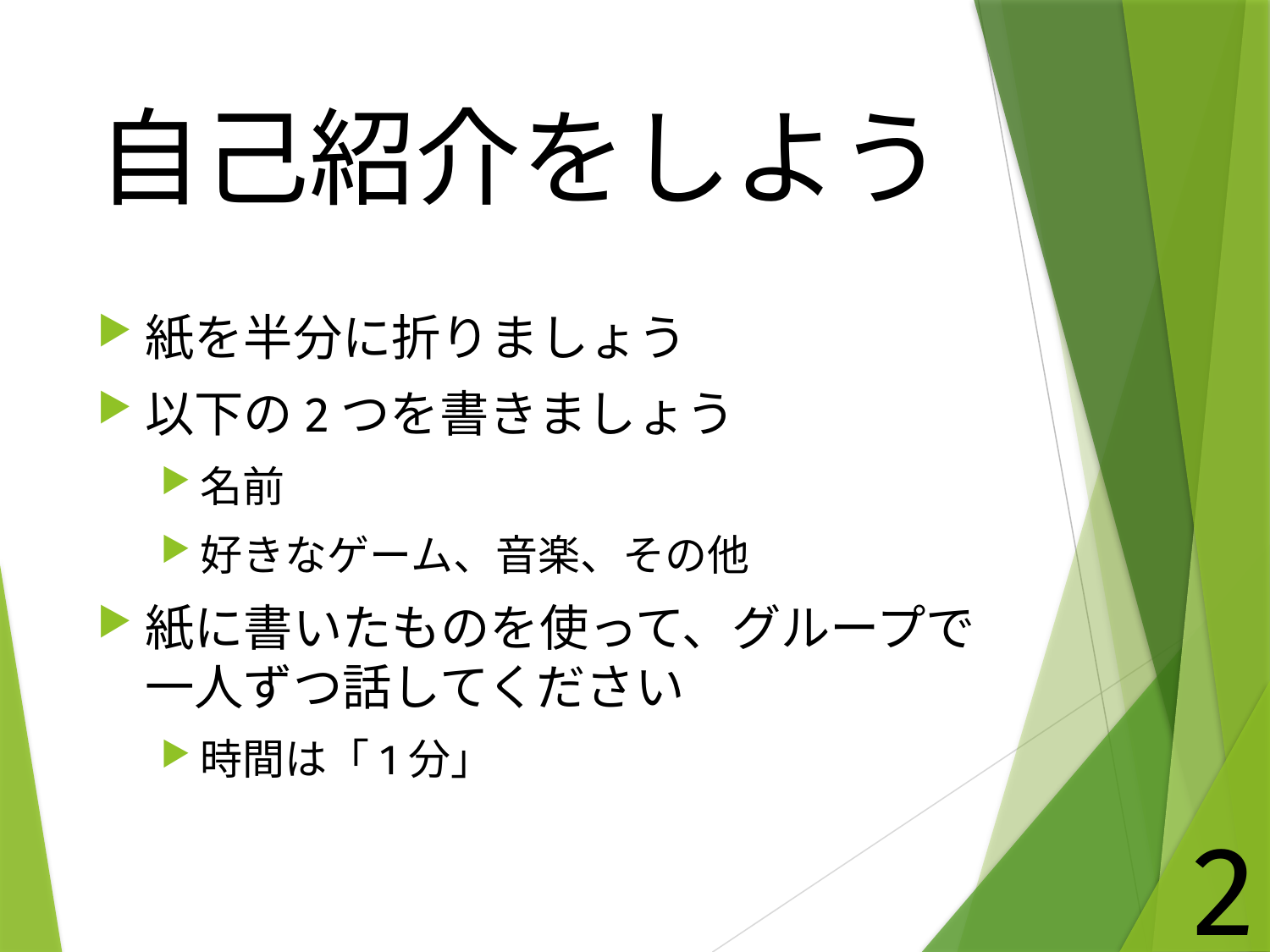

# 自己紹介をしよう
紙を半分に折りましょう
以下の2つを書きましょう
名前
好きなゲーム、音楽、その他
紙に書いたものを使って、グループで一人ずつ話してください
時間は「1分」